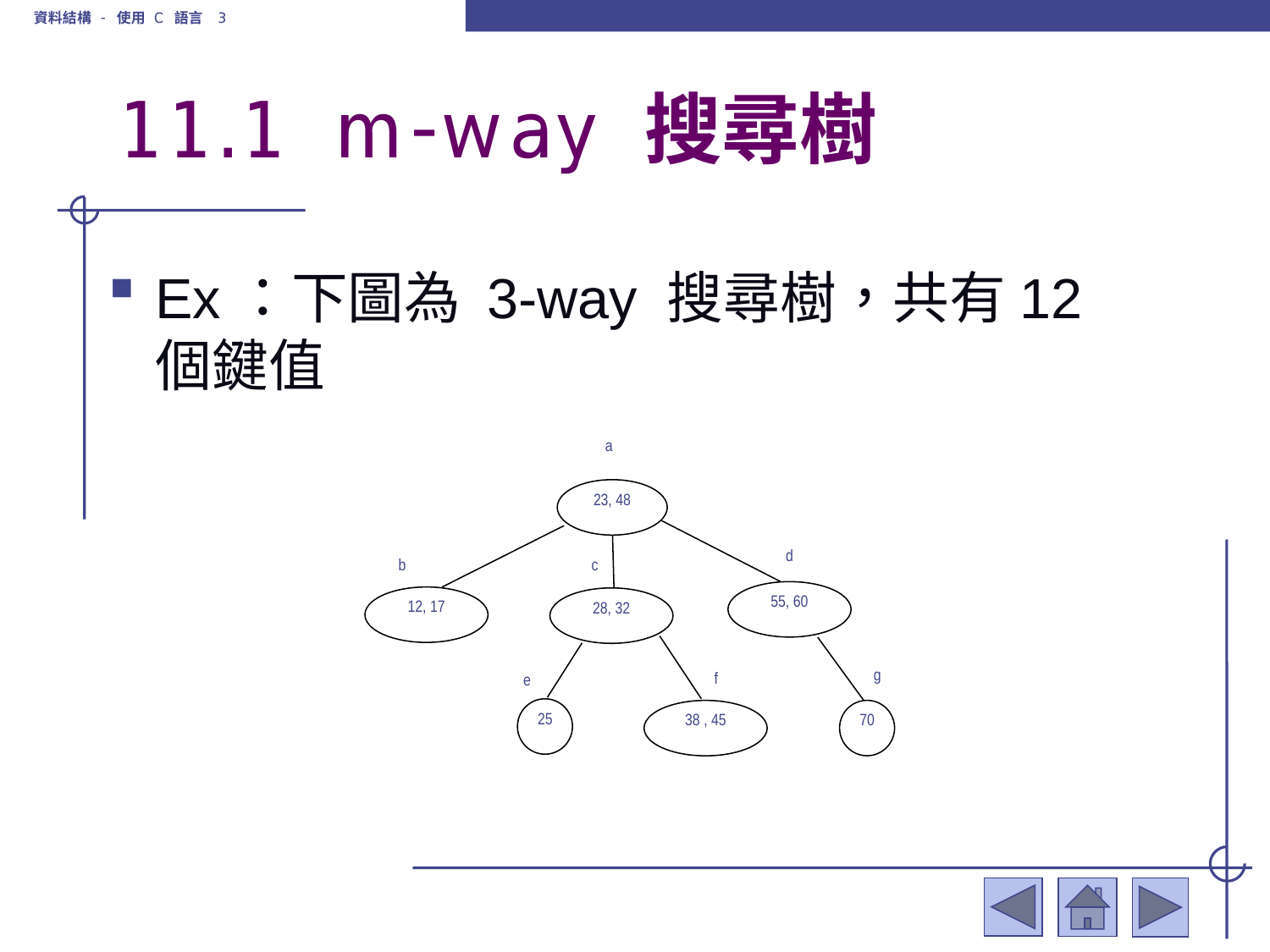

資料結構 - 使用 C 語言   3
# 11.1  m-way 搜尋樹
Ex：下圖為 3-way 搜尋樹，共有12個鍵值

a
23, 48

d
b
c
55, 60
12, 17
28, 32

g
f
e
25
70
38 , 45